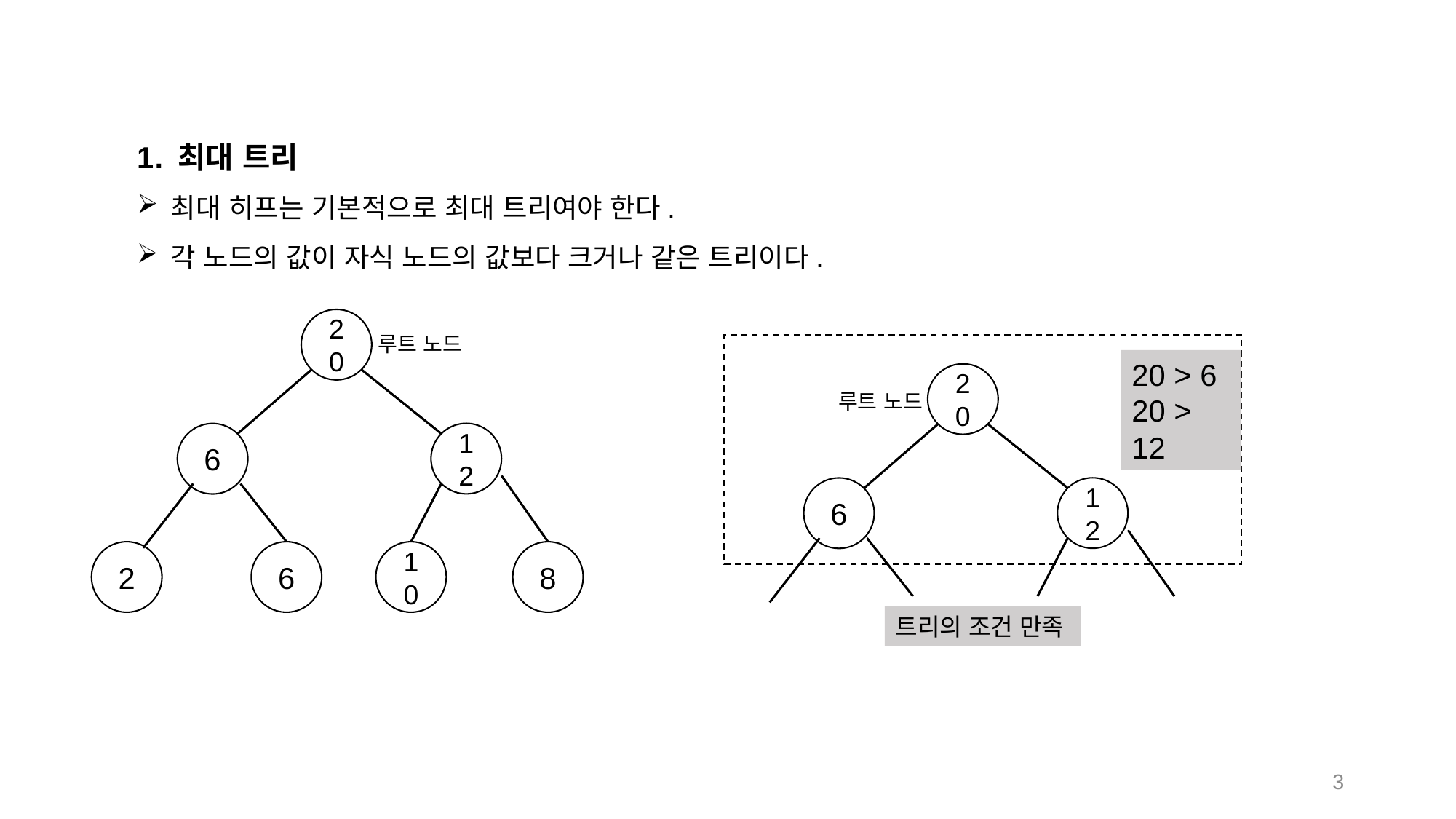

최대 트리
최대 히프는 기본적으로 최대 트리여야 한다.
각 노드의 값이 자식 노드의 값보다 크거나 같은 트리이다.
20
루트 노드

20 > 6
20 > 12
20
루트 노드
12
6
12
6
2
6
10
8
트리의 조건 만족
3